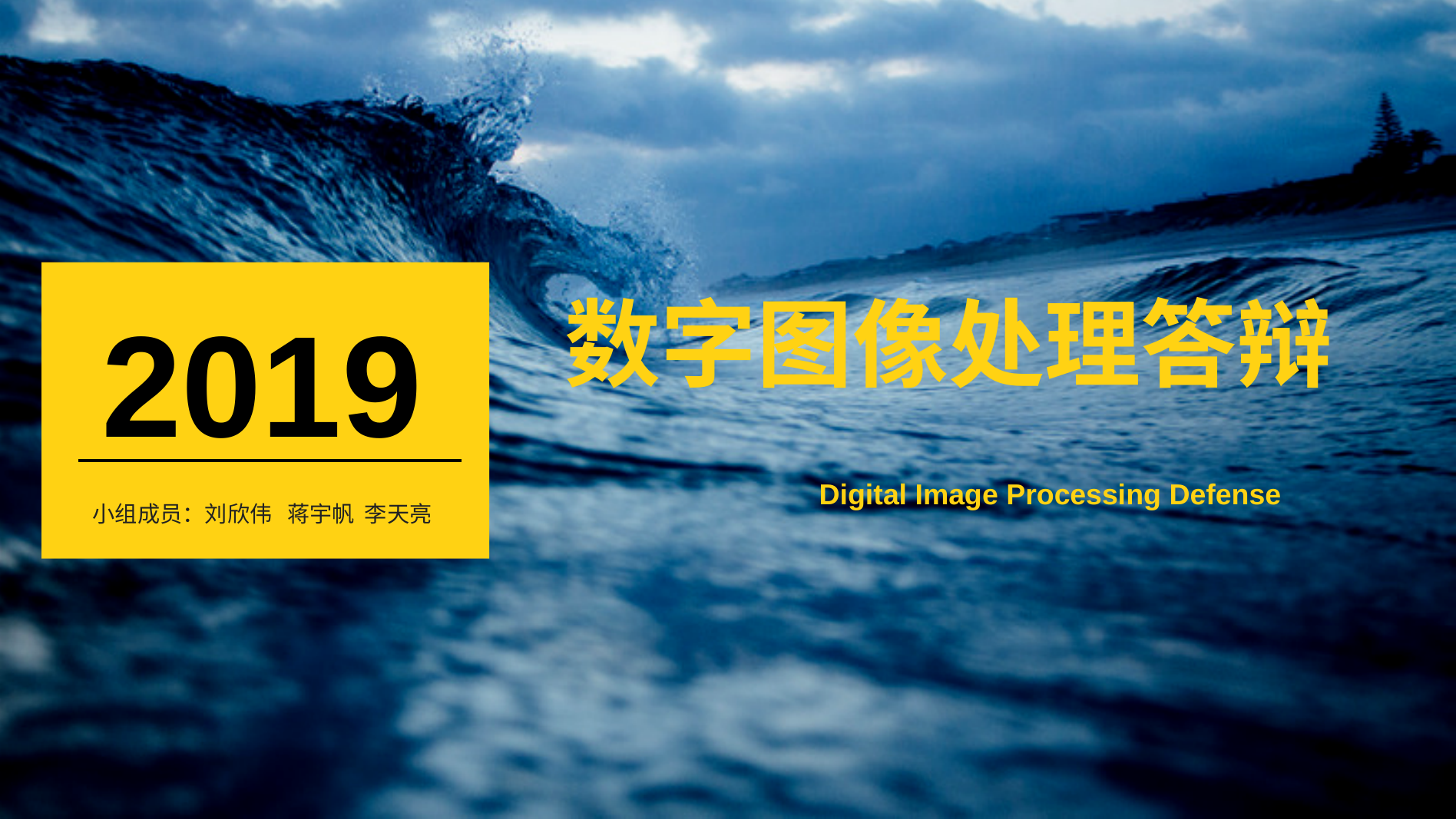

2019
数字图像处理答辩

Digital Image Processing Defense

小组成员：刘欣伟   蒋宇帆  李天亮